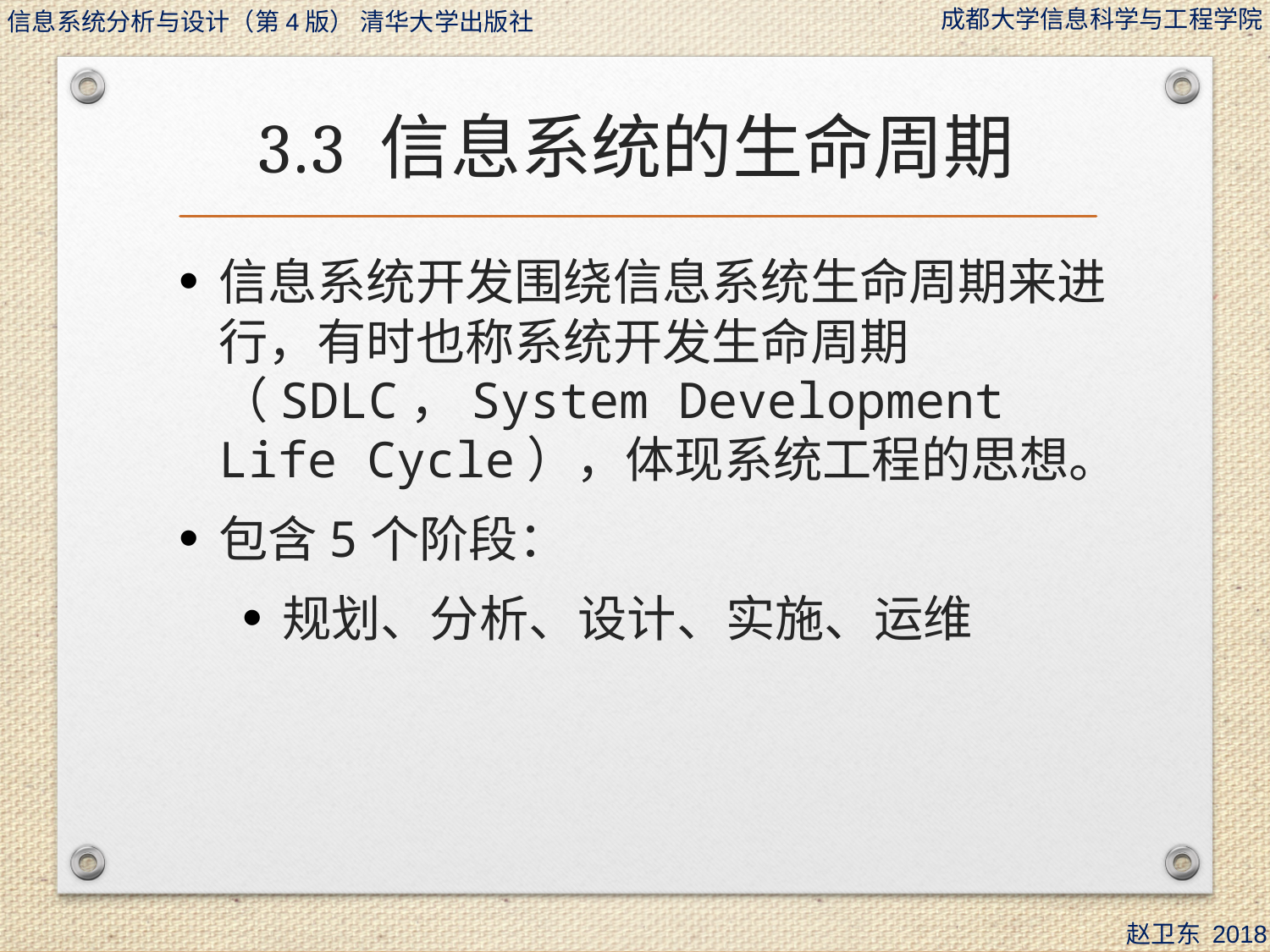

# 3.3 信息系统的生命周期
信息系统开发围绕信息系统生命周期来进行，有时也称系统开发生命周期（SDLC，System Development Life Cycle），体现系统工程的思想。
包含5个阶段：
规划、分析、设计、实施、运维